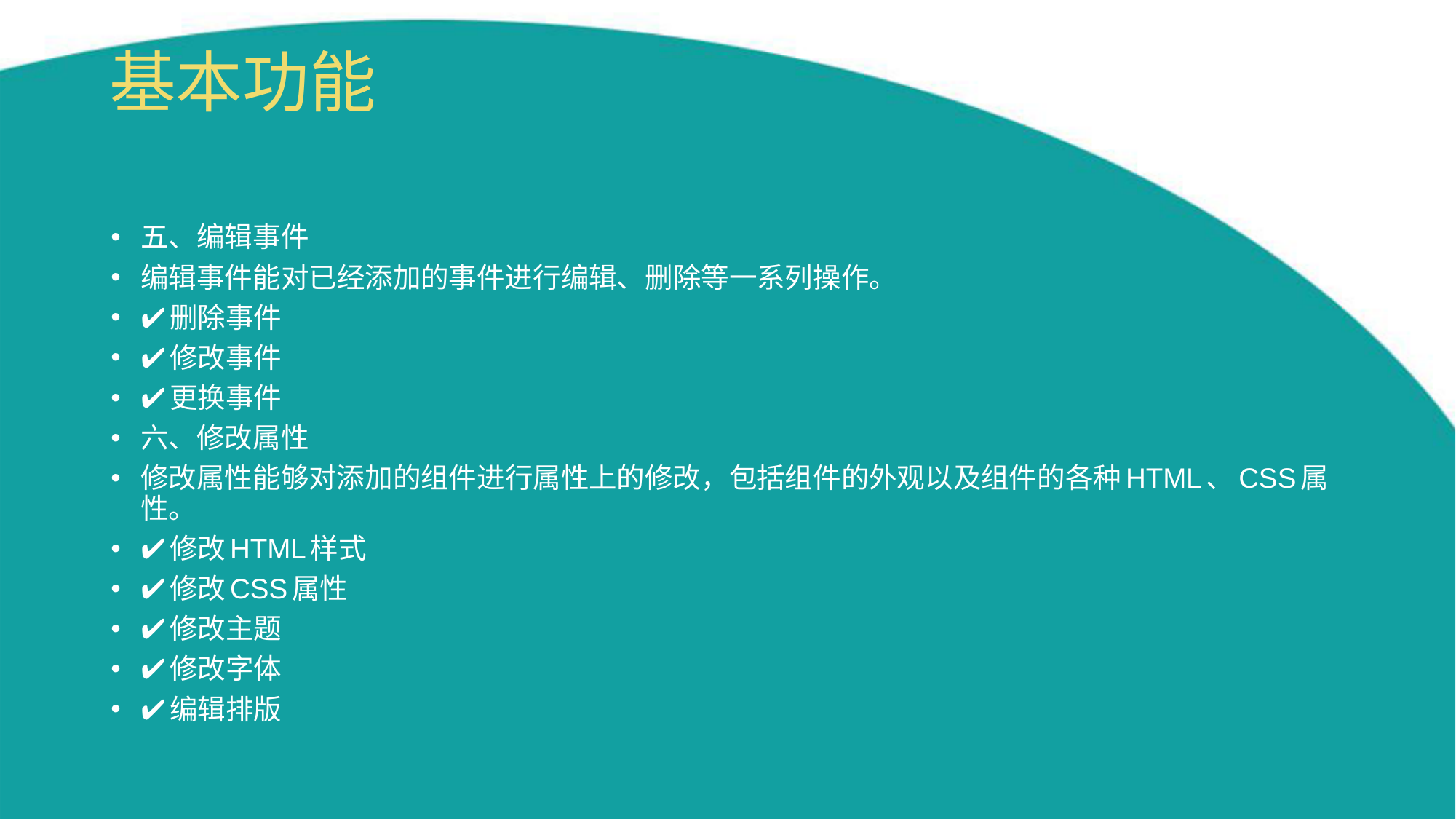

基本功能

五、编辑事件
编辑事件能对已经添加的事件进行编辑、删除等一系列操作。
✔删除事件
✔修改事件
✔更换事件
六、修改属性
修改属性能够对添加的组件进行属性上的修改，包括组件的外观以及组件的各种HTML、CSS属性。
✔修改HTML样式
✔修改CSS属性
✔修改主题
✔修改字体
✔编辑排版